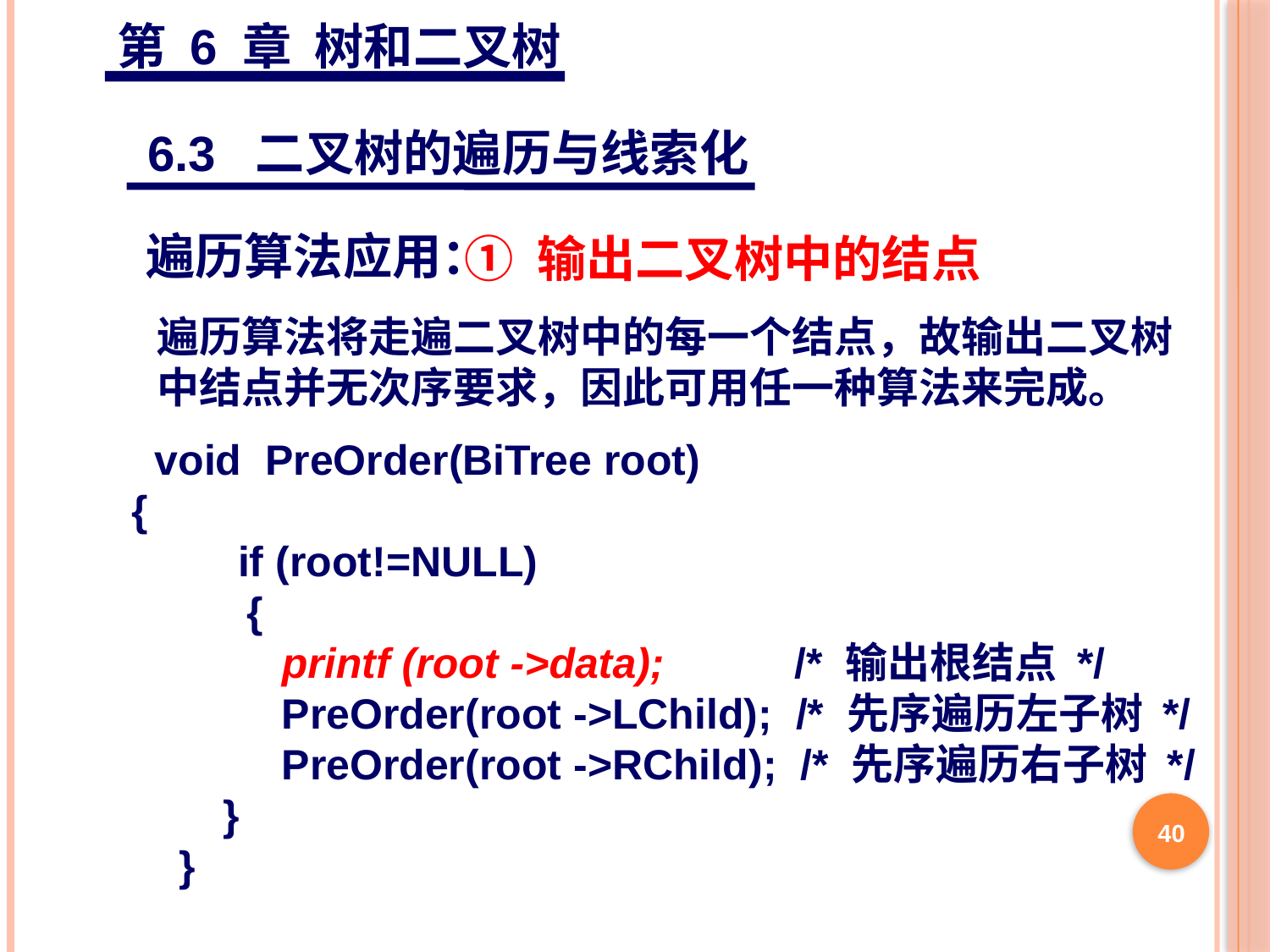

第 6 章  树和二叉树

6.3  二叉树的遍历与线索化

遍历算法应用：
① 输出二叉树中的结点
遍历算法将走遍二叉树中的每一个结点，故输出二叉树
中结点并无次序要求，因此可用任一种算法来完成。
      void  PreOrder(BiTree root)
    {
             if (root!=NULL)
	   {
	      printf (root ->data);           /* 输出根结点 */
	      PreOrder(root ->LChild);  /* 先序遍历左子树 */
	      PreOrder(root ->RChild);  /* 先序遍历右子树 */
	 }
        }
40